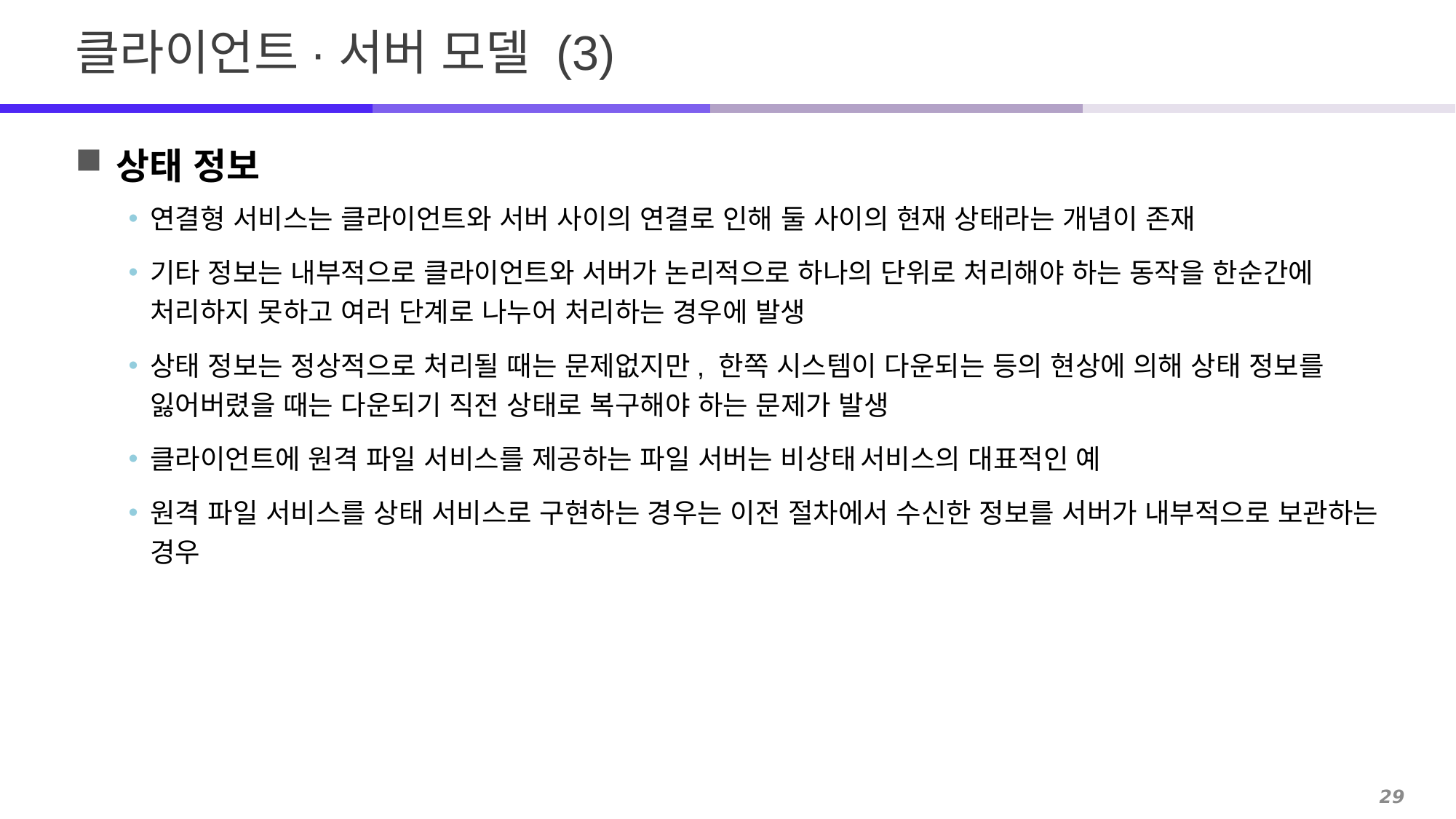

# 클라이언트·서버 모델 (3)
상태 정보
연결형 서비스는 클라이언트와 서버 사이의 연결로 인해 둘 사이의 현재 상태라는 개념이 존재
기타 정보는 내부적으로 클라이언트와 서버가 논리적으로 하나의 단위로 처리해야 하는 동작을 한순간에 처리하지 못하고 여러 단계로 나누어 처리하는 경우에 발생
상태 정보는 정상적으로 처리될 때는 문제없지만, 한쪽 시스템이 다운되는 등의 현상에 의해 상태 정보를 잃어버렸을 때는 다운되기 직전 상태로 복구해야 하는 문제가 발생
클라이언트에 원격 파일 서비스를 제공하는 파일 서버는 비상태 서비스의 대표적인 예
원격 파일 서비스를 상태 서비스로 구현하는 경우는 이전 절차에서 수신한 정보를 서버가 내부적으로 보관하는 경우